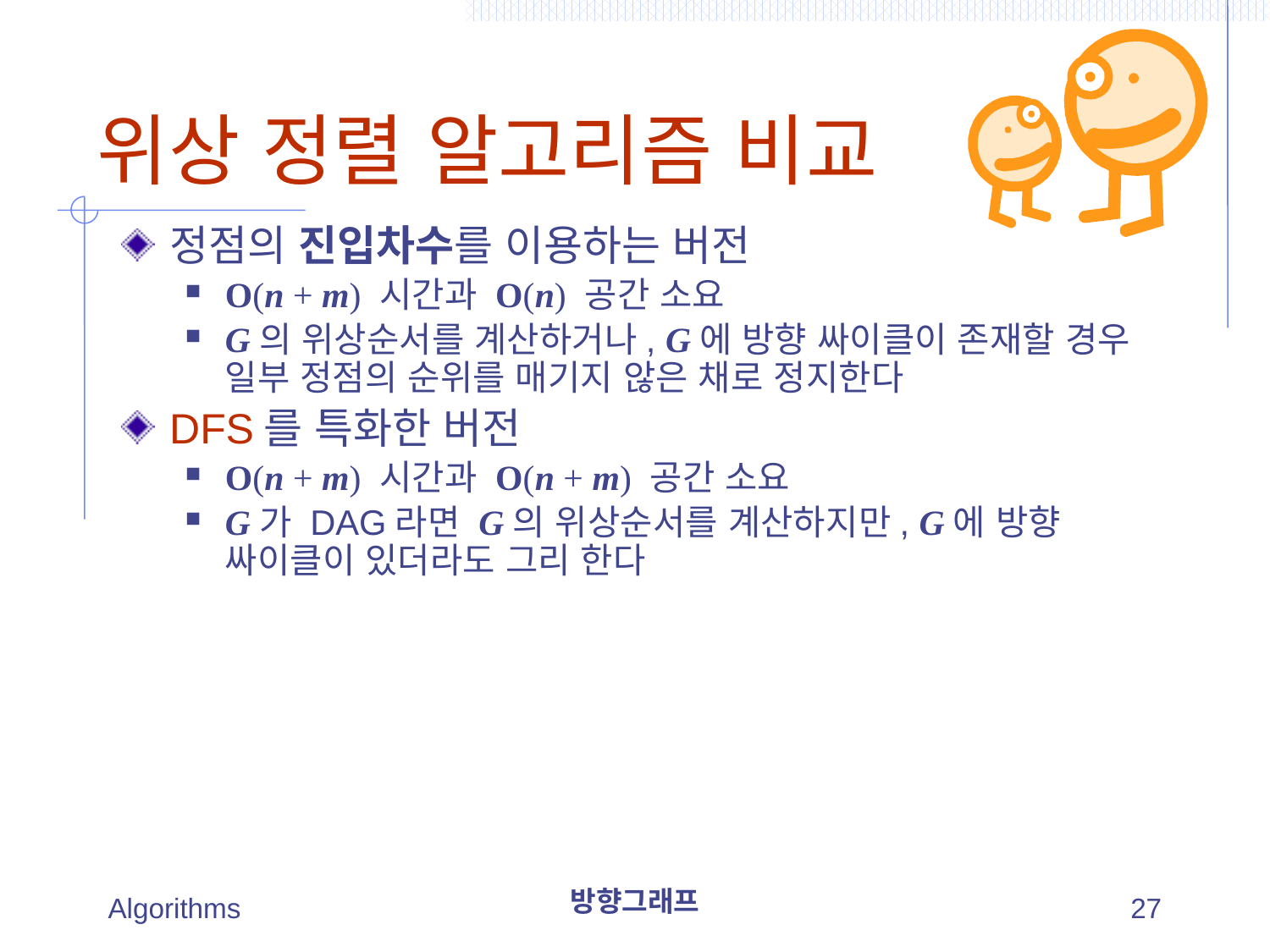

# 위상 정렬 알고리즘 비교
정점의 진입차수를 이용하는 버전
O(n + m) 시간과 O(n) 공간 소요
G의 위상순서를 계산하거나, G에 방향 싸이클이 존재할 경우 일부 정점의 순위를 매기지 않은 채로 정지한다
DFS를 특화한 버전
O(n + m) 시간과 O(n + m) 공간 소요
G가 DAG라면 G의 위상순서를 계산하지만, G에 방향 싸이클이 있더라도 그리 한다
Algorithms
방향그래프
27